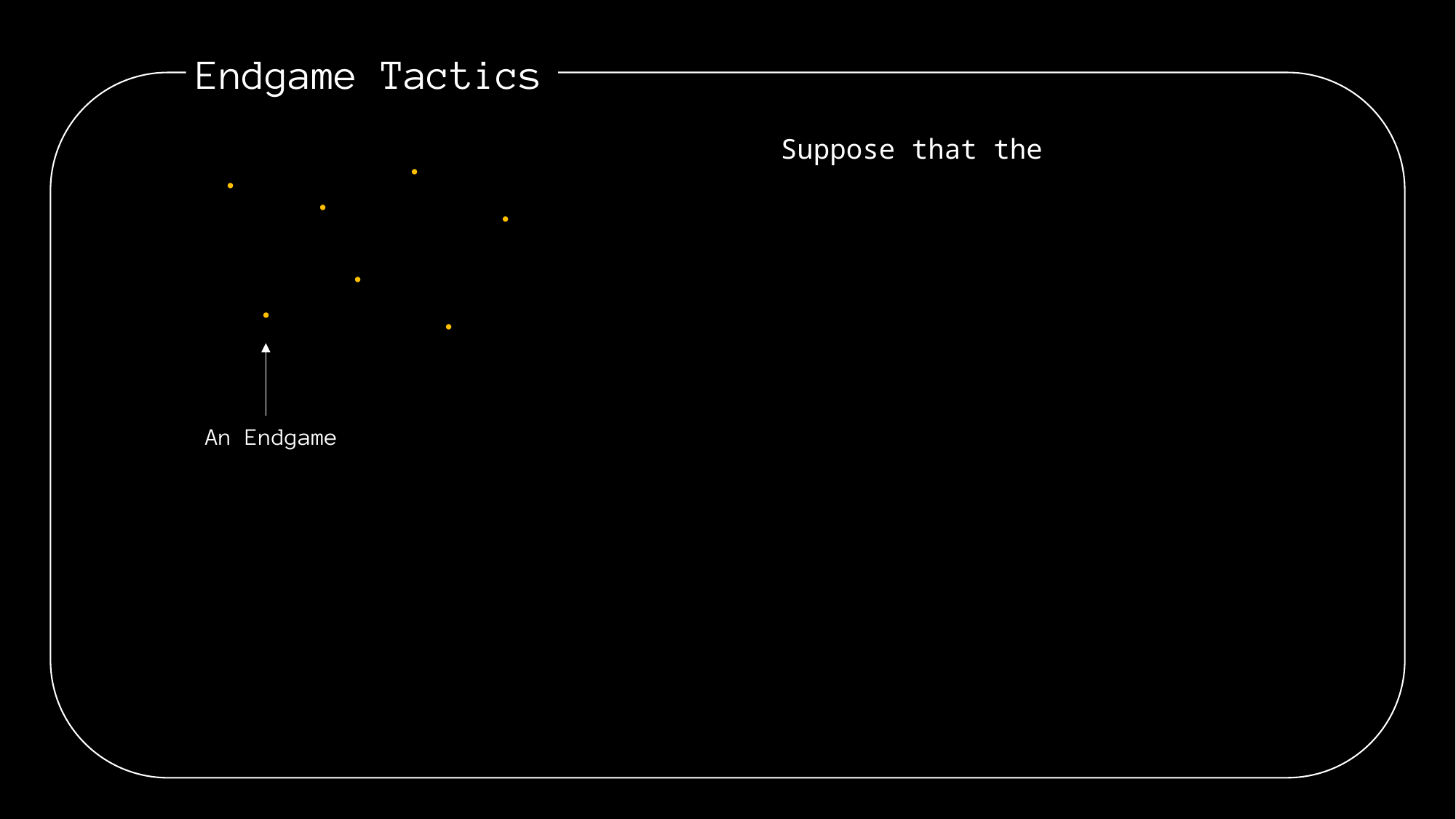

Endgame Tactics

Suppose that the
・
・
・
・
・
・
・
An Endgame